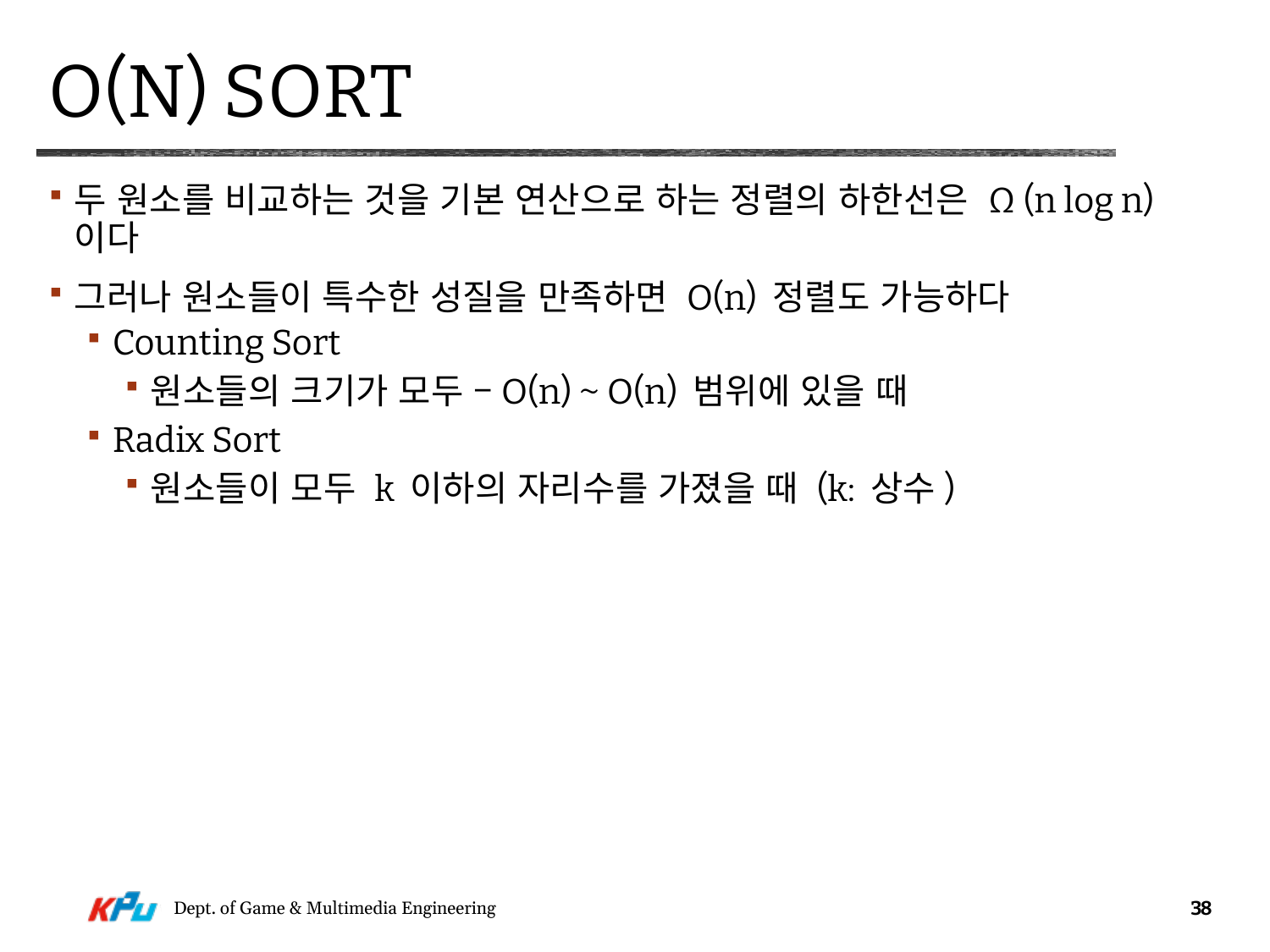

# O(n) Sort
두 원소를 비교하는 것을 기본 연산으로 하는 정렬의 하한선은 Ω (n log n)이다
그러나 원소들이 특수한 성질을 만족하면 O(n) 정렬도 가능하다
Counting Sort
원소들의 크기가 모두 –O(n) ~ O(n) 범위에 있을 때
Radix Sort
원소들이 모두 k 이하의 자리수를 가졌을 때 (k: 상수)
Dept. of Game & Multimedia Engineering
38